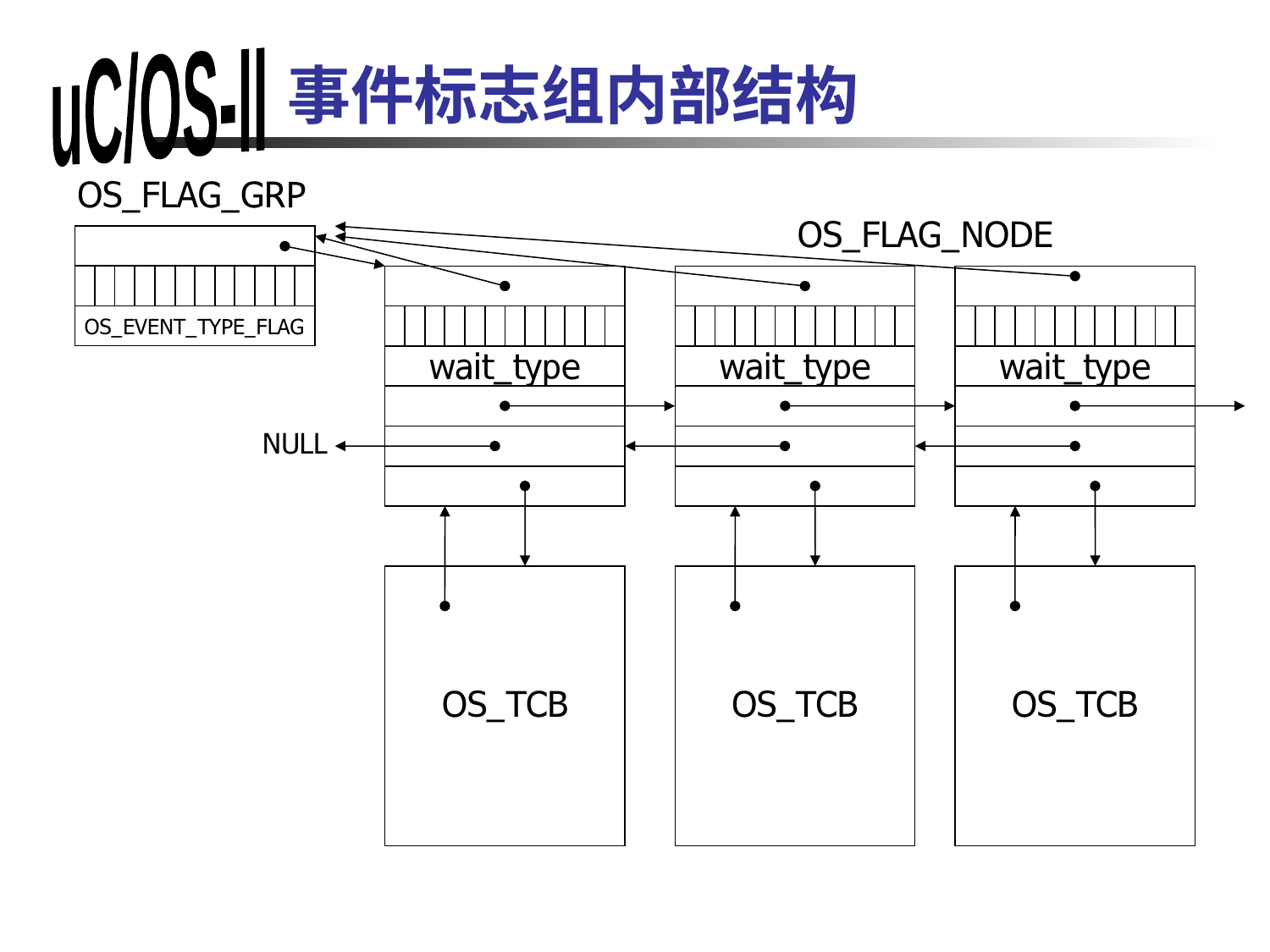

# 事件标志组内部结构
OS_FLAG_GRP
OS_FLAG_NODE

OS_EVENT_TYPE_FLAG

wait_type
wait_type
wait_type

NULL

OS_TCB
OS_TCB
OS_TCB